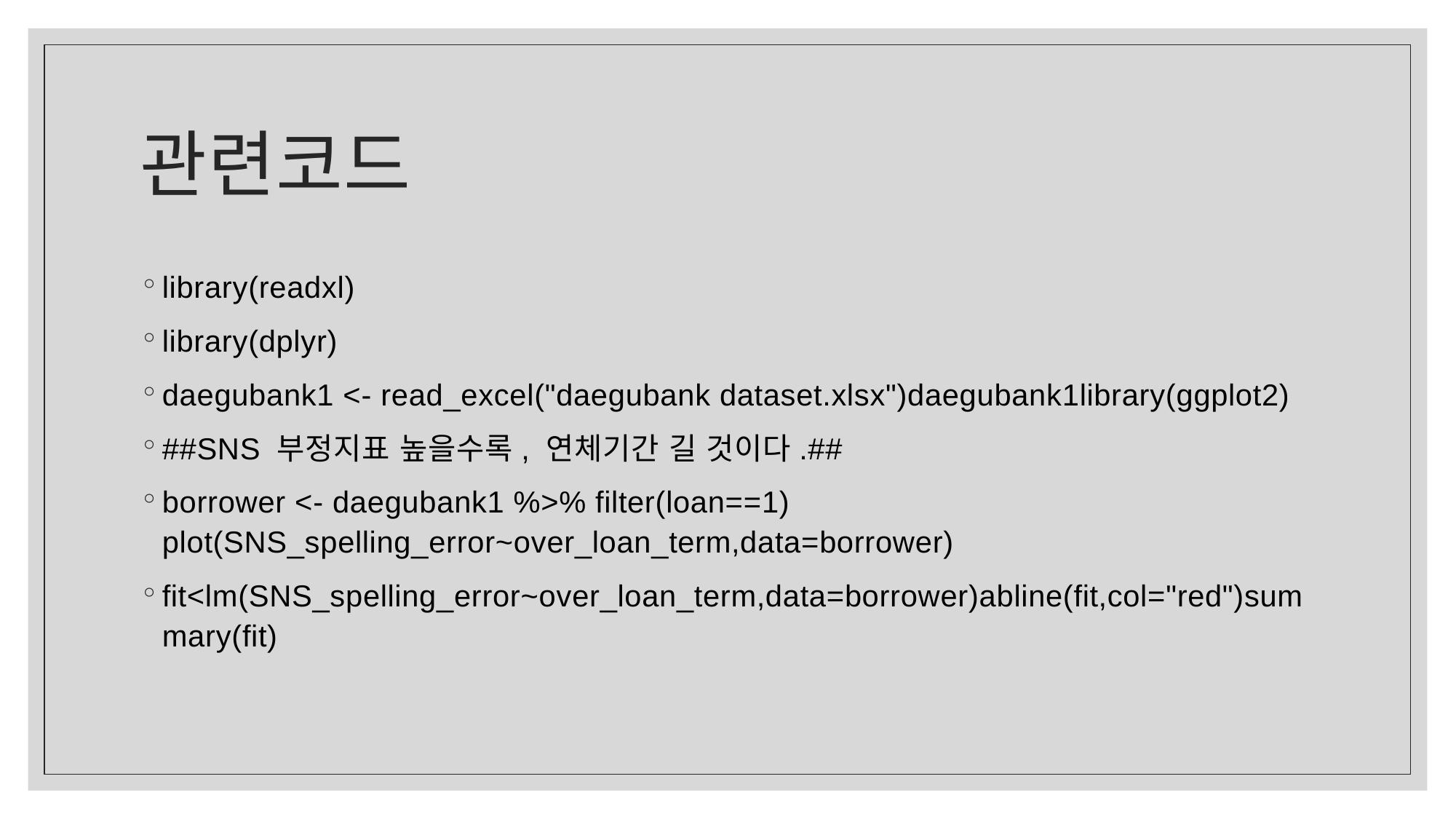

# 관련코드
library(readxl)
library(dplyr)
daegubank1 <- read_excel("daegubank dataset.xlsx")daegubank1library(ggplot2)
##SNS 부정지표 높을수록, 연체기간 길 것이다.##
borrower <- daegubank1 %>% filter(loan==1) plot(SNS_spelling_error~over_loan_term,data=borrower)
fit<lm(SNS_spelling_error~over_loan_term,data=borrower)abline(fit,col="red")summary(fit)